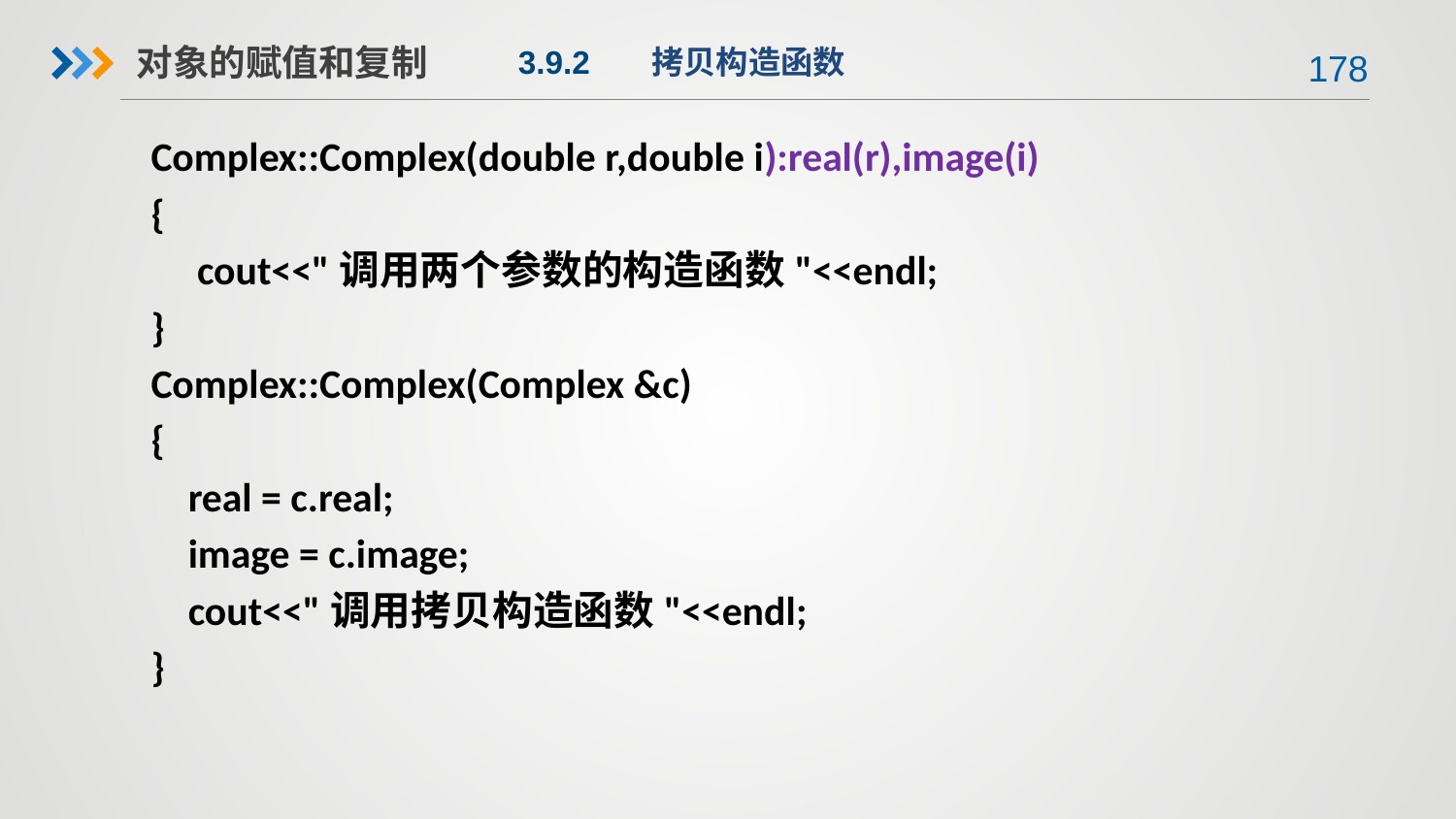

对象的赋值和复制
3.9.2      拷贝构造函数
Complex::Complex(double r,double i):real(r),image(i)
{
     cout<<"调用两个参数的构造函数"<<endl;
}
Complex::Complex(Complex &c)
{
    real = c.real;
    image = c.image;
    cout<<"调用拷贝构造函数"<<endl;
}